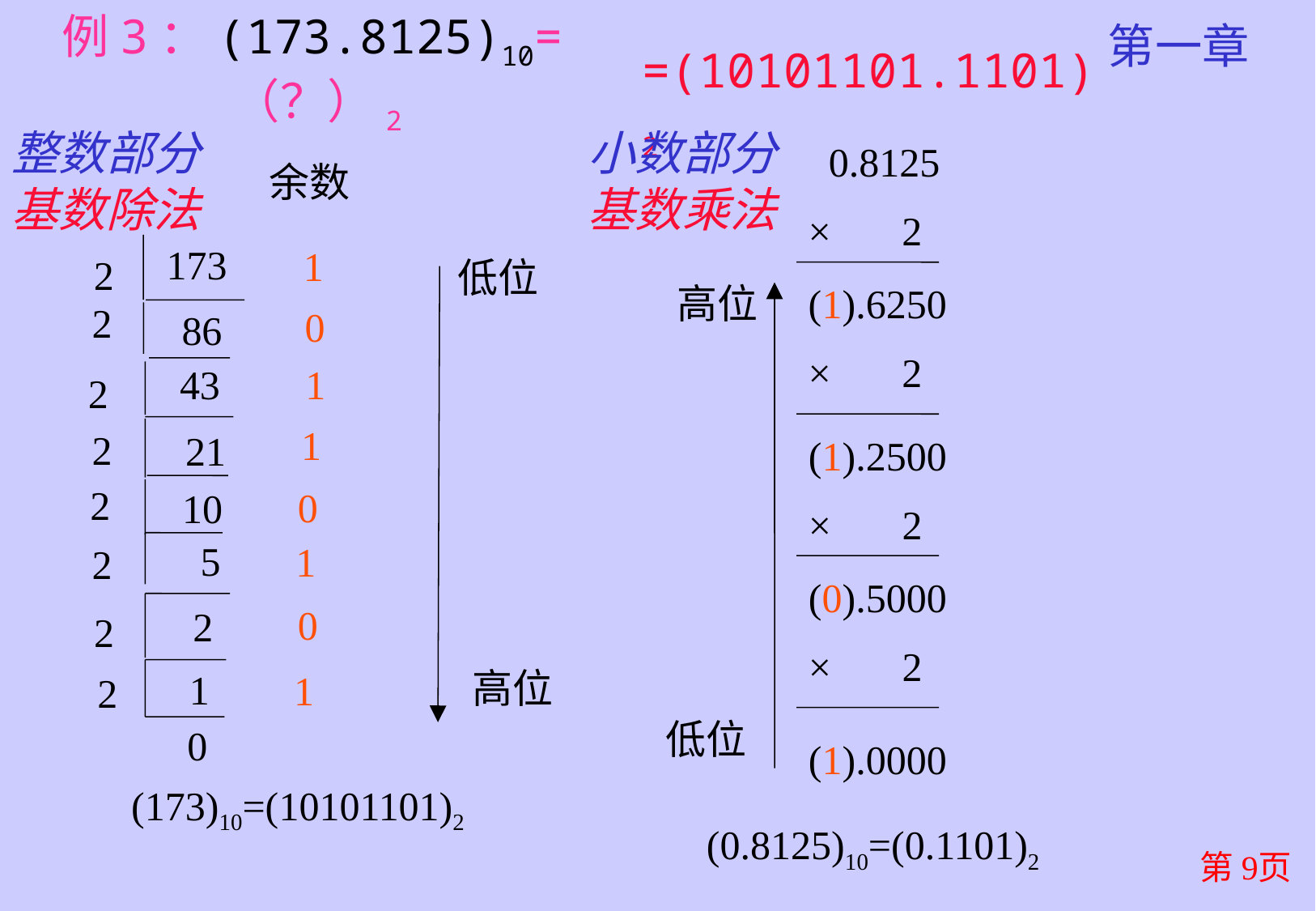

第一章
=(10101101.1101)2
例3：(173.8125)10=（？）2
小数部分基数乘法
整数部分基数除法
  0.8125
×       2
余数
173

1
2
低位

高位
(1).6250
×       2

2
0
86

1
43

2
1

2
21
(1).2500
×       2
2

0
10

5
1

2

(0).5000
×       2

0
2
2
高位
1
1

2
低位

0

(1).0000
(173)10=(10101101)2
(0.8125)10=(0.1101)2
第9页